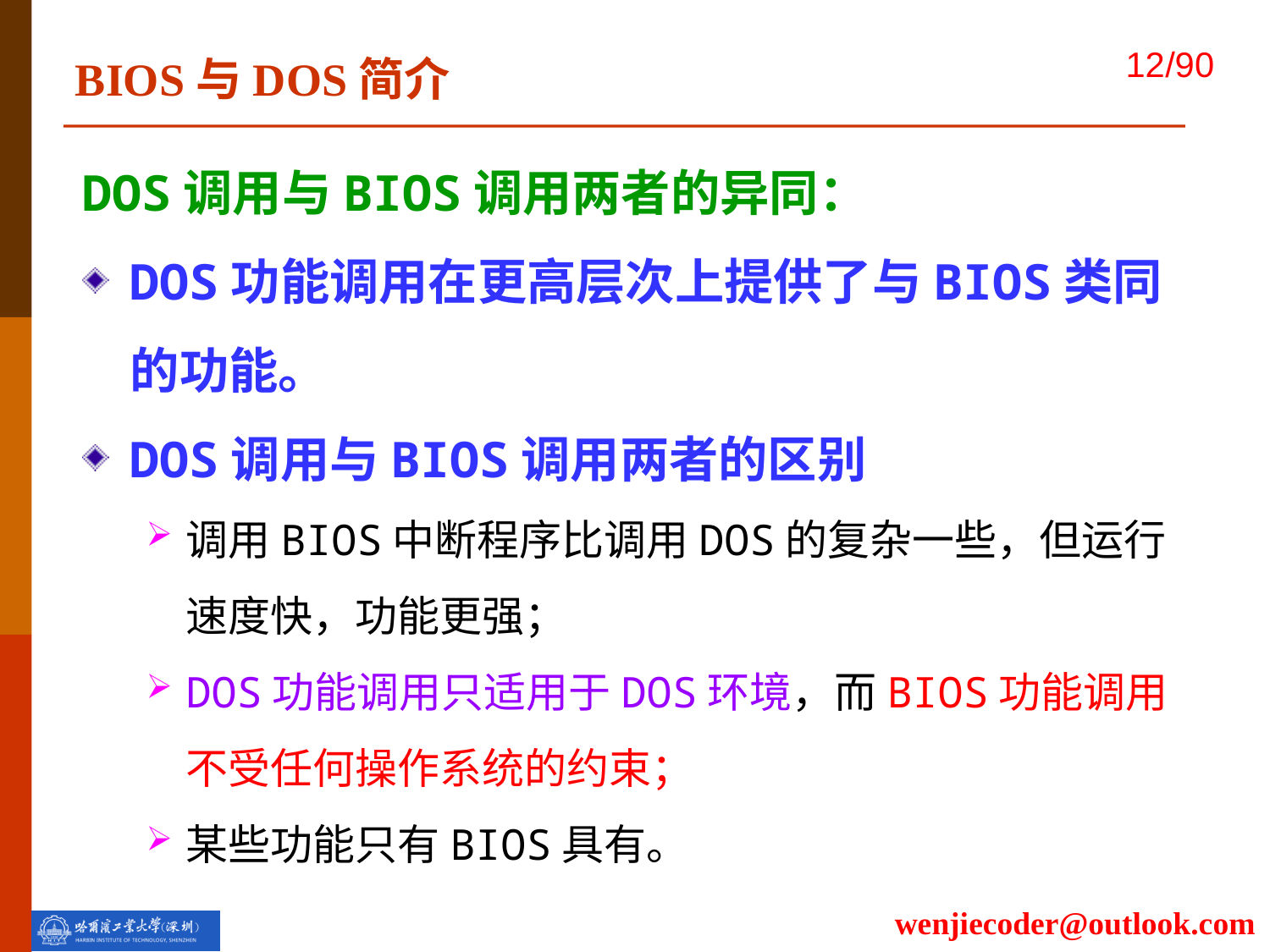

BIOS与DOS简介
DOS调用与BIOS调用两者的异同：
DOS功能调用在更高层次上提供了与BIOS类同的功能。
DOS调用与BIOS调用两者的区别
调用BIOS中断程序比调用DOS的复杂一些，但运行速度快，功能更强；
DOS功能调用只适用于DOS环境，而BIOS功能调用不受任何操作系统的约束；
某些功能只有BIOS具有。